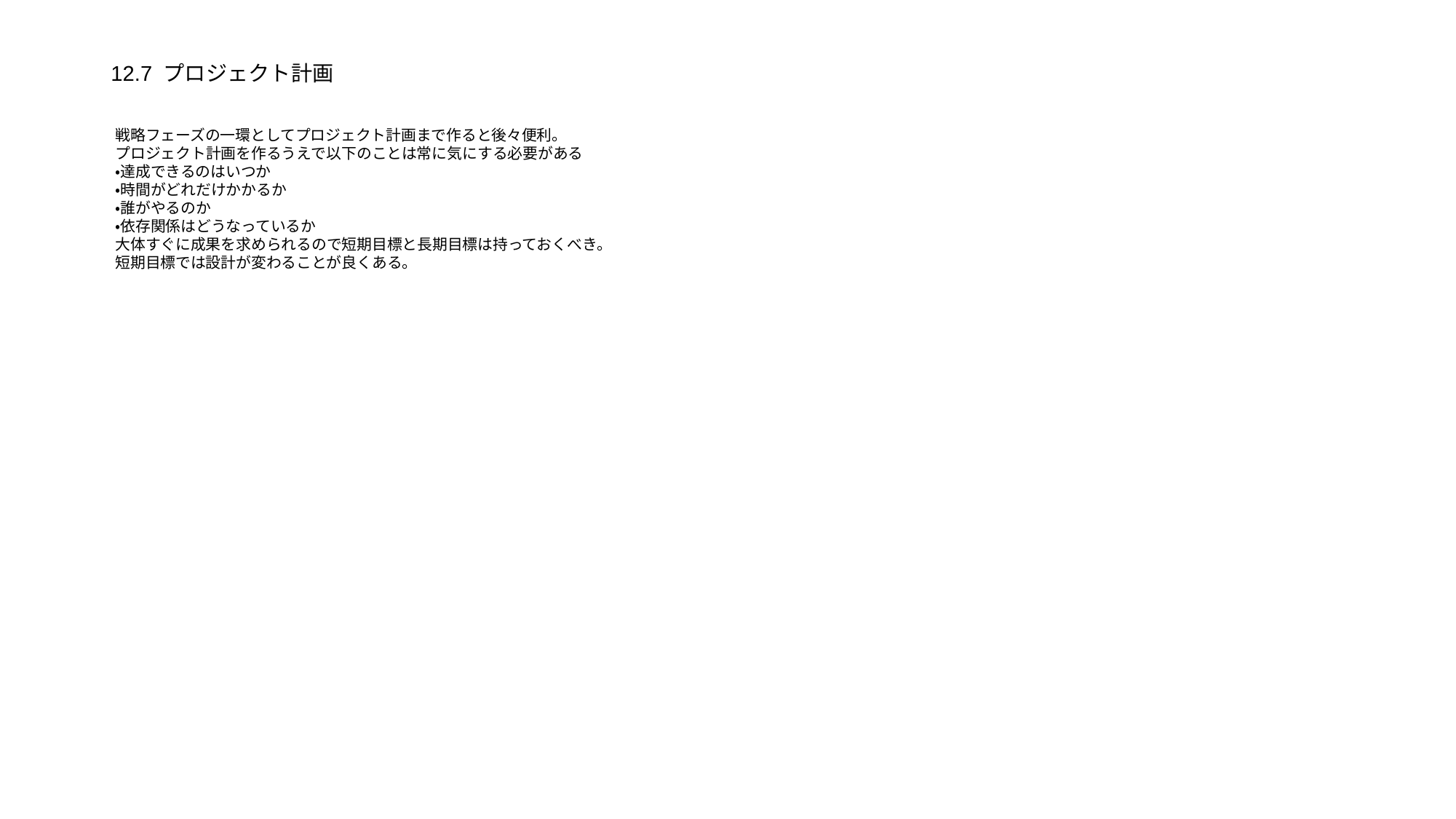

# 12.7 プロジェクト計画
戦略フェーズの一環としてプロジェクト計画まで作ると後々便利。
プロジェクト計画を作るうえで以下のことは常に気にする必要がある
・達成できるのはいつか
・時間がどれだけかかるか
・誰がやるのか
・依存関係はどうなっているか
大体すぐに成果を求められるので短期目標と長期目標は持っておくべき。
短期目標では設計が変わることが良くある。